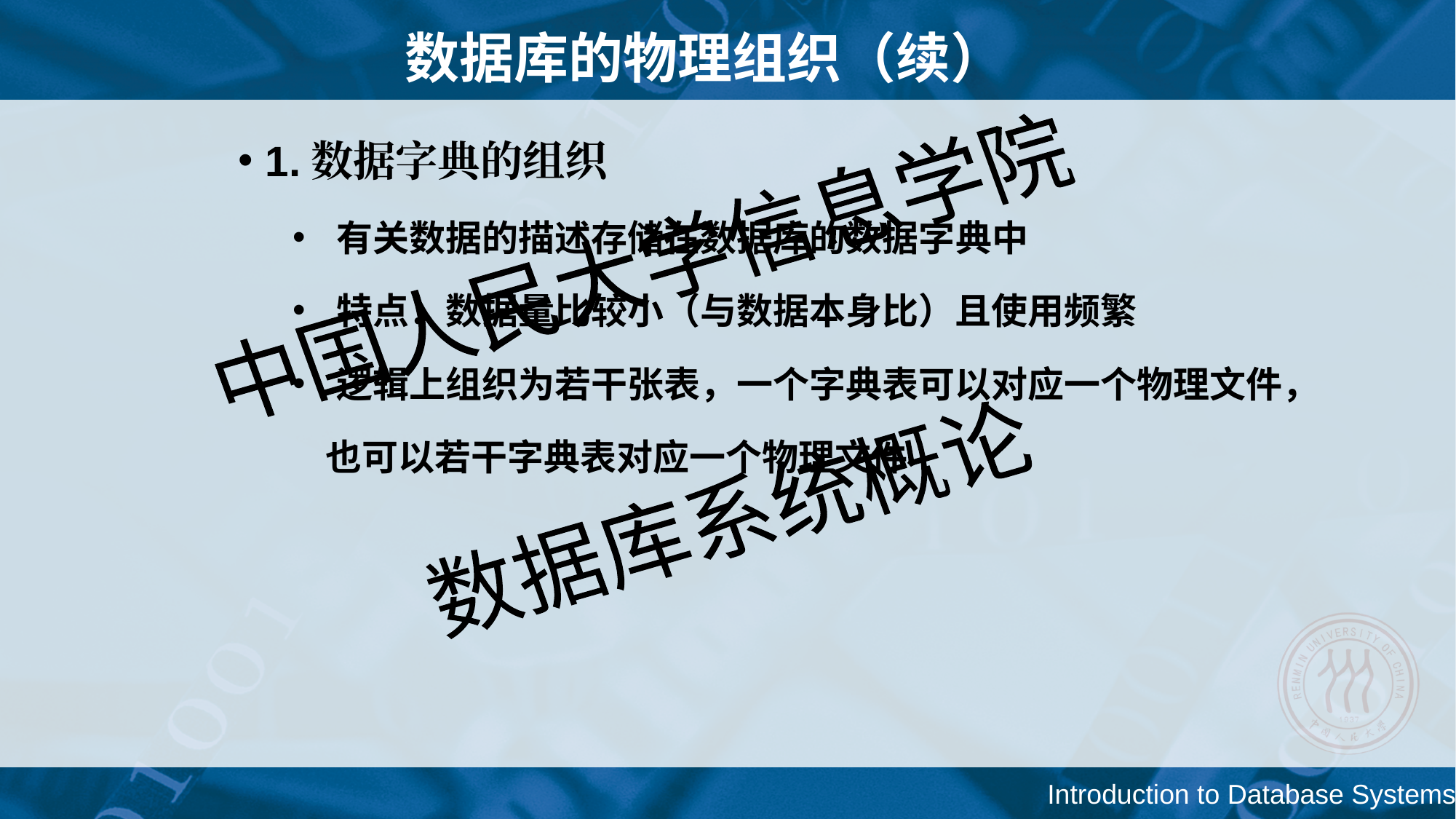

数据库的物理组织（续）
1.数据字典的组织
 有关数据的描述存储在数据库的数据字典中
 特点：数据量比较小（与数据本身比）且使用频繁
 逻辑上组织为若干张表，一个字典表可以对应一个物理文件，
   也可以若干字典表对应一个物理文件